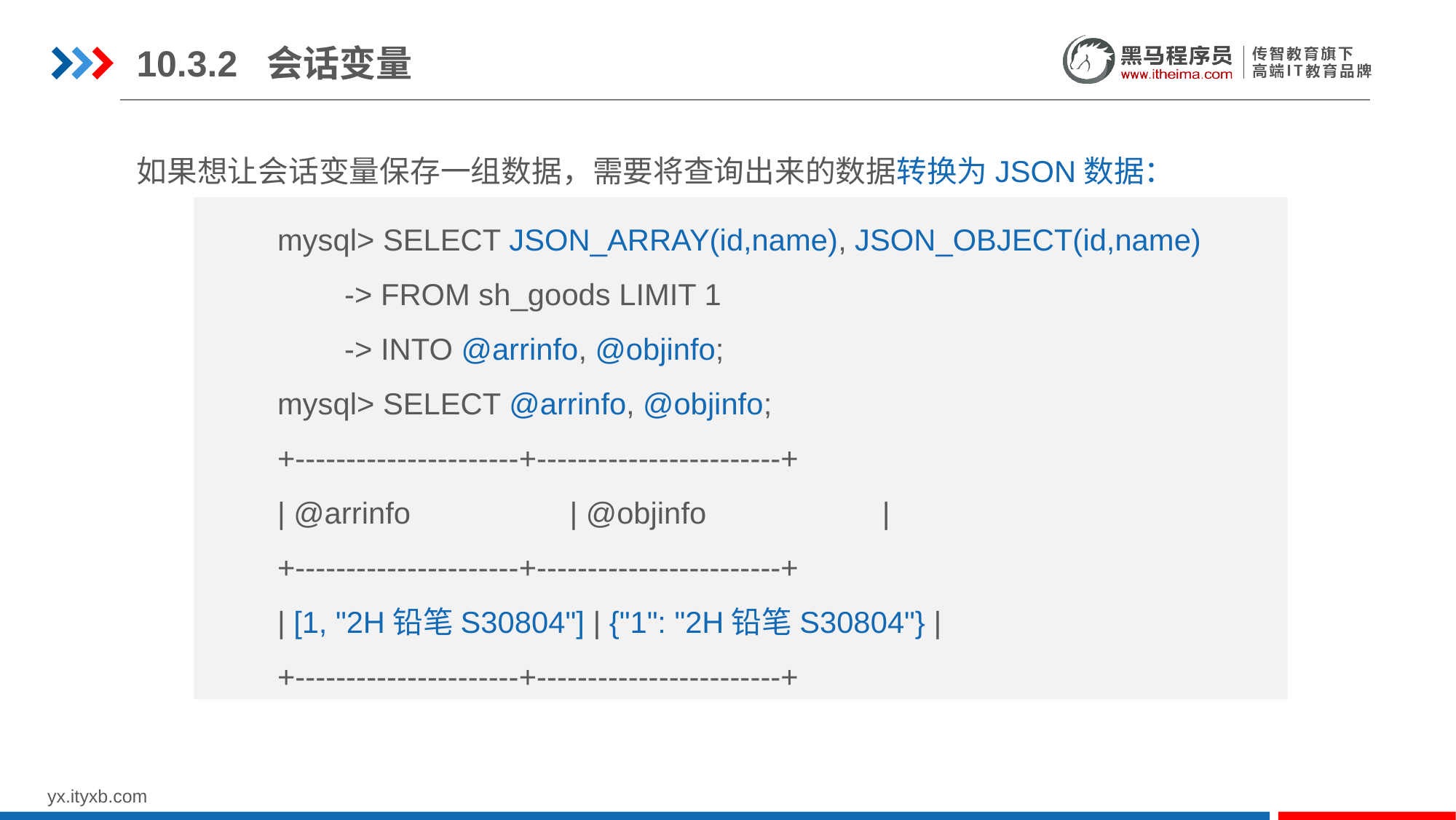

10.3.2  会话变量
如果想让会话变量保存一组数据，需要将查询出来的数据转换为JSON数据：
mysql> SELECT JSON_ARRAY(id,name), JSON_OBJECT(id,name)
        -> FROM sh_goods LIMIT 1
        -> INTO @arrinfo, @objinfo;
mysql> SELECT @arrinfo, @objinfo;
+----------------------+------------------------+
| @arrinfo                   | @objinfo                     |
+----------------------+------------------------+
| [1, "2H铅笔S30804"] | {"1": "2H铅笔S30804"} |
+----------------------+------------------------+